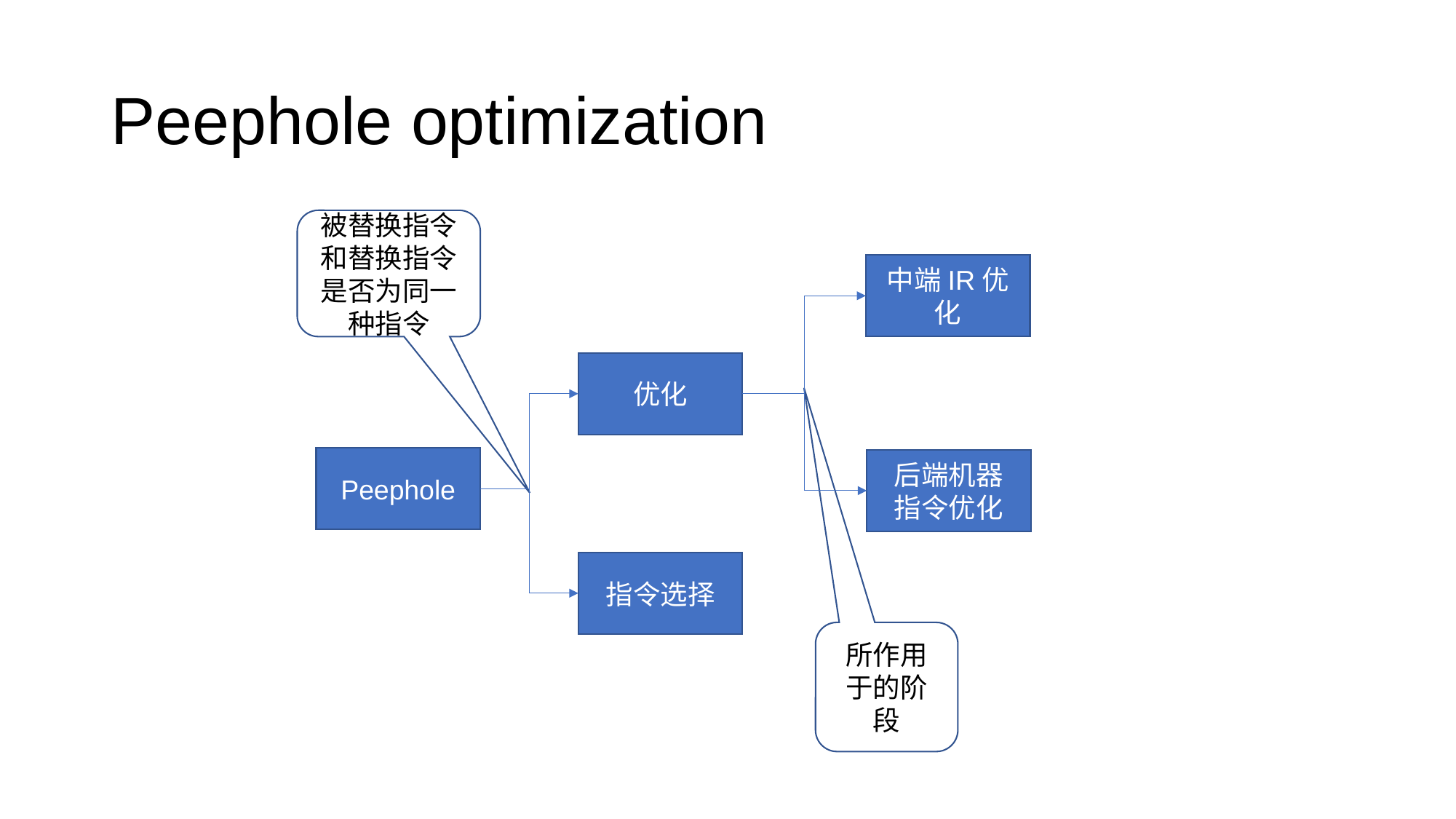

# Peephole optimization
被替换指令和替换指令是否为同一种指令
中端IR优化
优化
Peephole
后端机器
指令优化
指令选择
所作用于的阶段